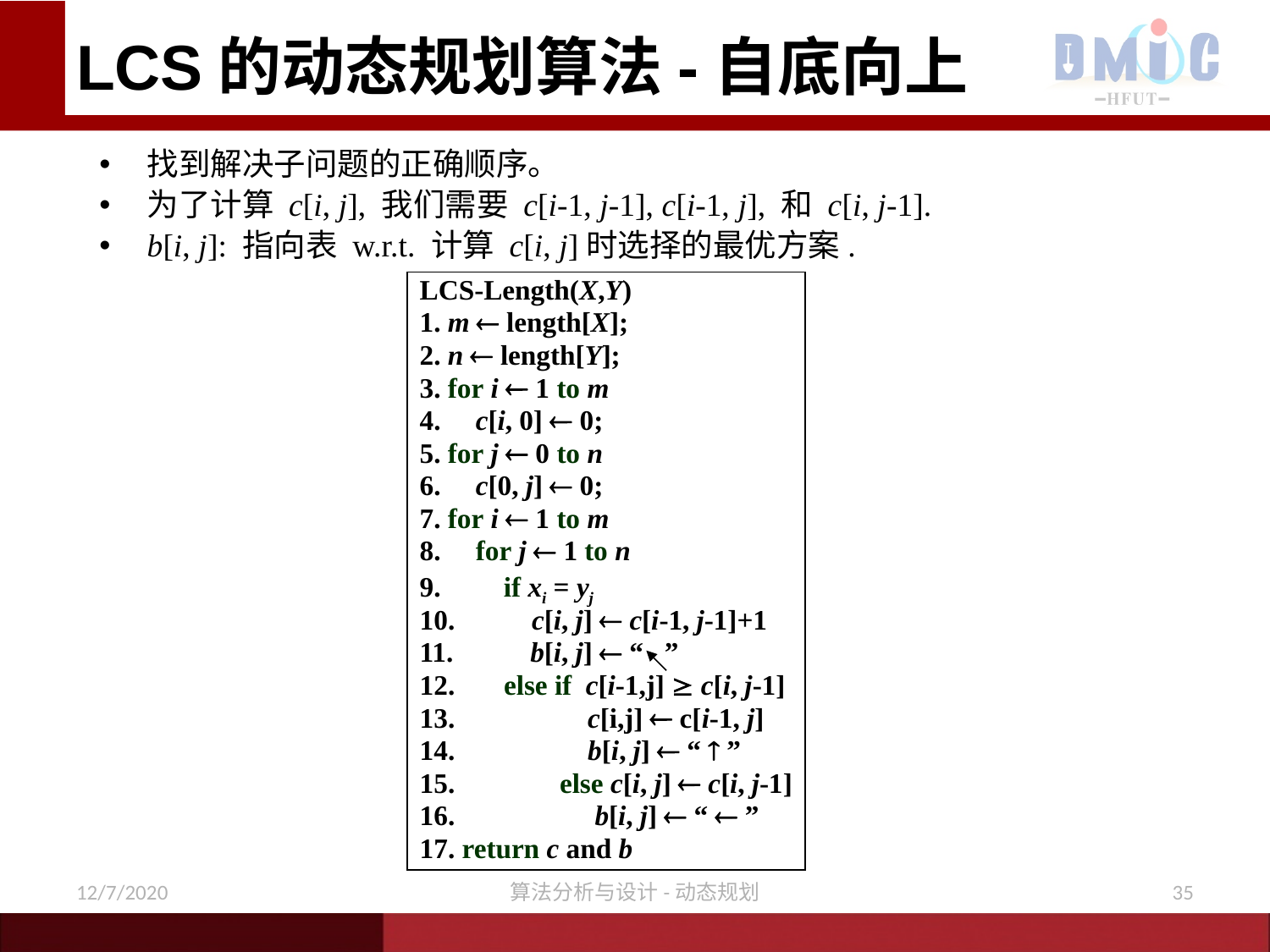

# LCS的动态规划算法-自底向上
找到解决子问题的正确顺序。
为了计算 c[i, j], 我们需要 c[i-1, j-1], c[i-1, j], 和 c[i, j-1].
b[i, j]: 指向表 w.r.t. 计算 c[i, j]时选择的最优方案.

LCS-Length(X,Y)
1. m ← length[X];
2. n ← length[Y];
3. for i ← 1 to m
4.     c[i, 0] ← 0;
5. for j ← 0 to n
6.     c[0, j] ← 0;
7. for i ← 1 to m
8.     for j ← 1 to n
9.         if xi = yj
10.           c[i, j] ← c[i-1, j-1]+1
11.           b[i, j] ← “   ”
12.       else if  c[i-1,j] ≥ c[i, j-1]
13.                   c[i,j] ← c[i-1, j]
14.                   b[i, j] ← “ ↑ ”
15.               else c[i, j] ← c[i, j-1]
16.                    b[i, j] ← “ ← ”
17. return c and b
12/7/2020
算法分析与设计-动态规划
35